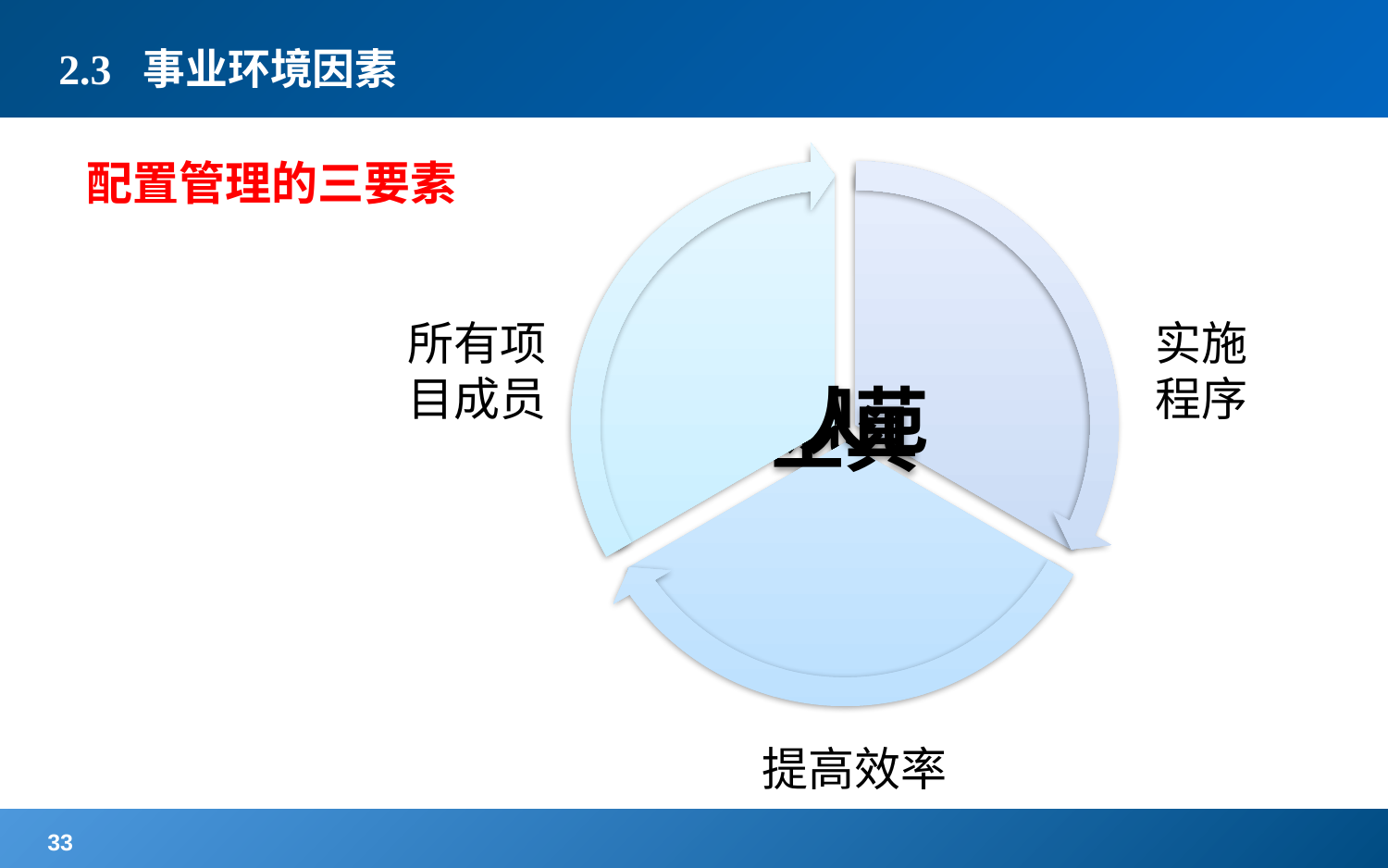

# 2.3  事业环境因素

规范
工具
人
配置管理的三要素
所有项目成员
实施程序
提高效率